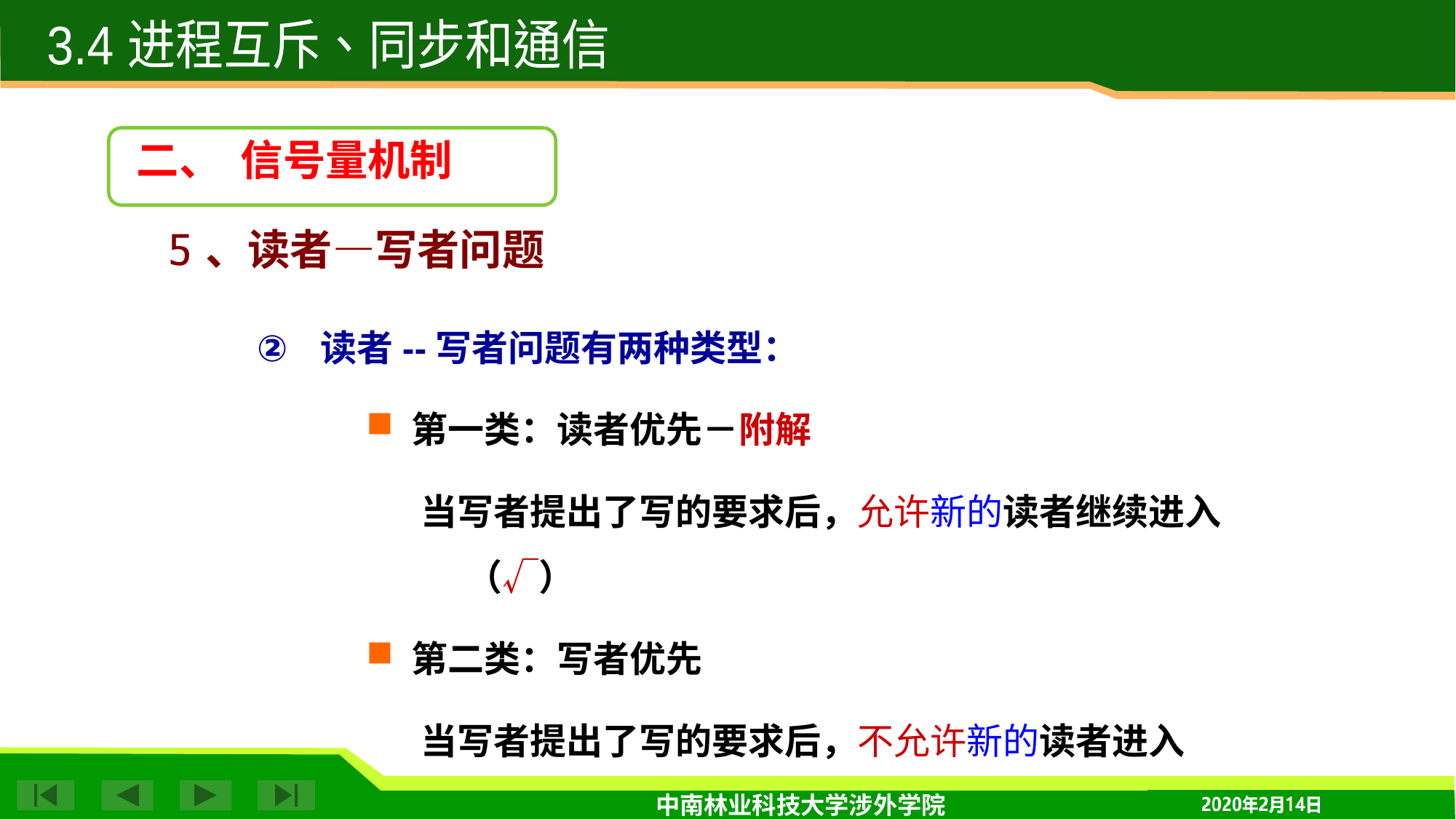

3.4 进程互斥、同步和通信
二、  信号量机制

5、读者—写者问题
读者--写者问题有两种类型：
第一类：读者优先－附解
当写者提出了写的要求后，允许新的读者继续进入（√）
第二类：写者优先
当写者提出了写的要求后，不允许新的读者进入